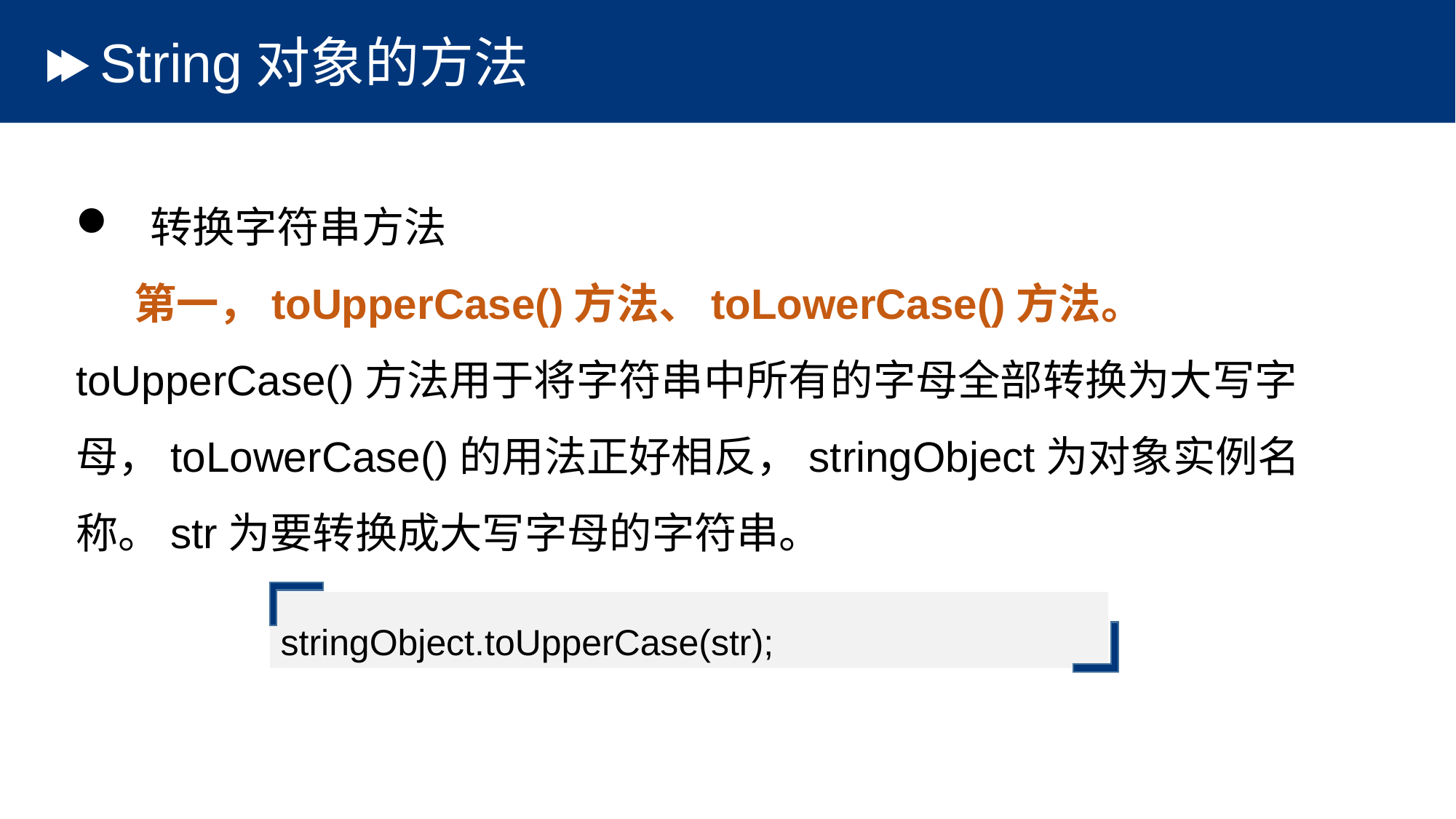

# String对象的方法
 转换字符串方法
     第一，toUpperCase()方法、toLowerCase()方法。
toUpperCase()方法用于将字符串中所有的字母全部转换为大写字母，toLowerCase()的用法正好相反，stringObject为对象实例名称。str为要转换成大写字母的字符串。

stringObject.toUpperCase(str);